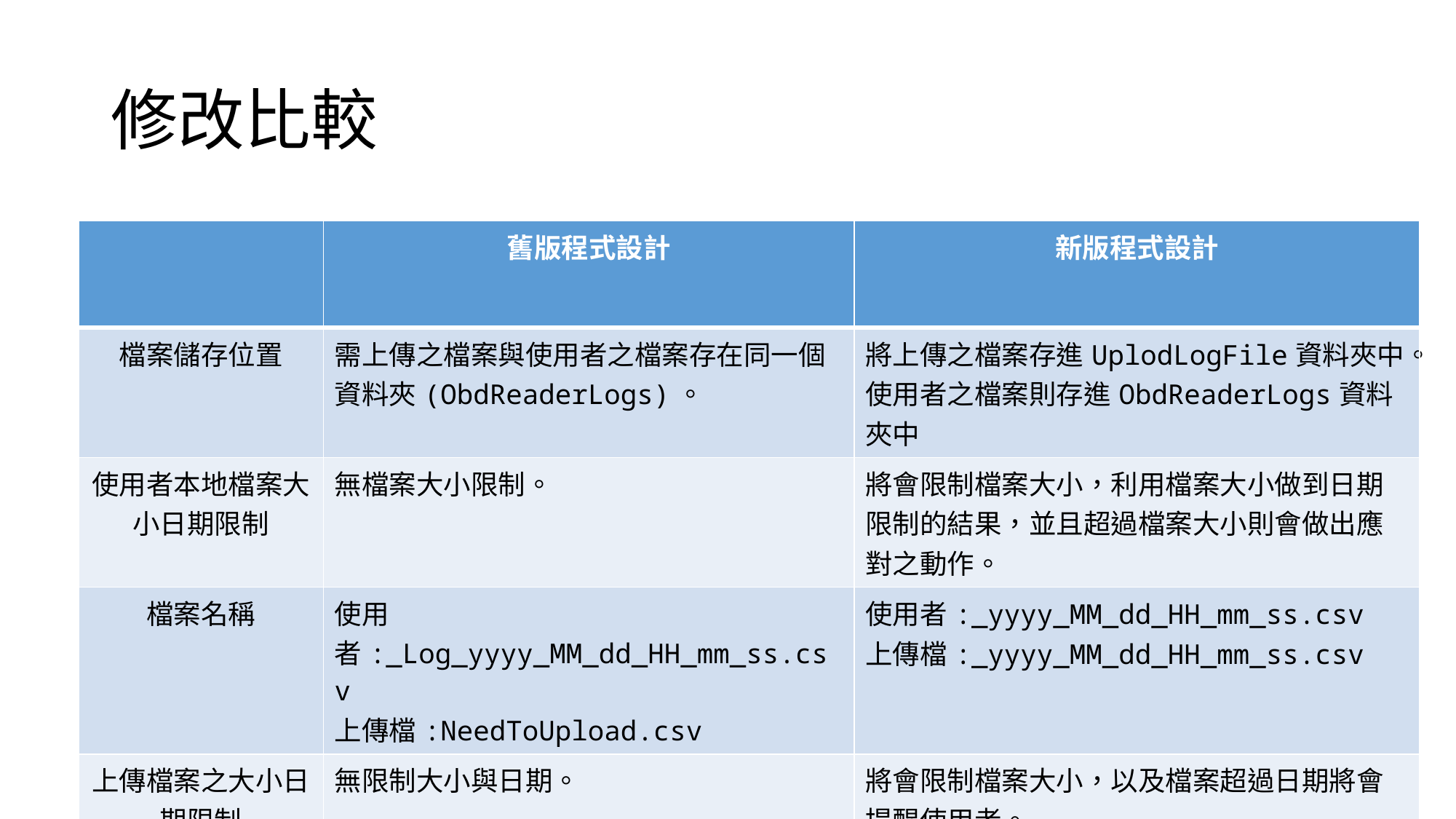

# 修改比較
|  | 舊版程式設計 | 新版程式設計 |
| --- | --- | --- |
| 檔案儲存位置 | 需上傳之檔案與使用者之檔案存在同一個資料夾(ObdReaderLogs)。 | 將上傳之檔案存進UplodLogFile資料夾中。 使用者之檔案則存進ObdReaderLogs資料夾中 |
| 使用者本地檔案大小日期限制 | 無檔案大小限制。 | 將會限制檔案大小，利用檔案大小做到日期限制的結果，並且超過檔案大小則會做出應對之動作。 |
| 檔案名稱 | 使用者:\_Log\_yyyy\_MM\_dd\_HH\_mm\_ss.csv 上傳檔:NeedToUpload.csv | 使用者:\_yyyy\_MM\_dd\_HH\_mm\_ss.csv 上傳檔:\_yyyy\_MM\_dd\_HH\_mm\_ss.csv |
| 上傳檔案之大小日期限制 | 無限制大小與日期。 | 將會限制檔案大小，以及檔案超過日期將會提醒使用者。 |